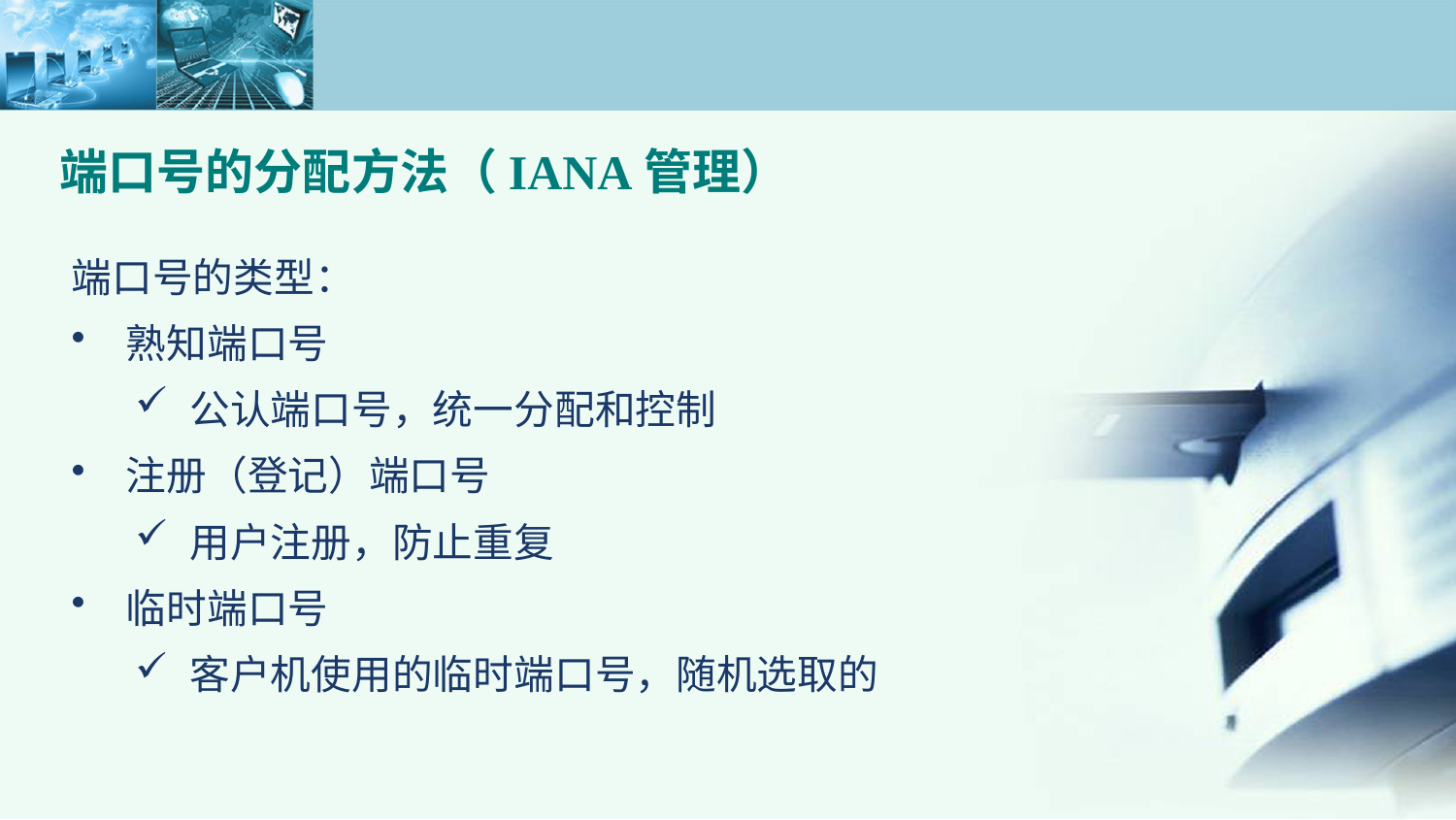

端口号的分配方法（IANA管理）
端口号的类型：
熟知端口号
公认端口号，统一分配和控制
注册（登记）端口号
用户注册，防止重复
临时端口号
客户机使用的临时端口号，随机选取的